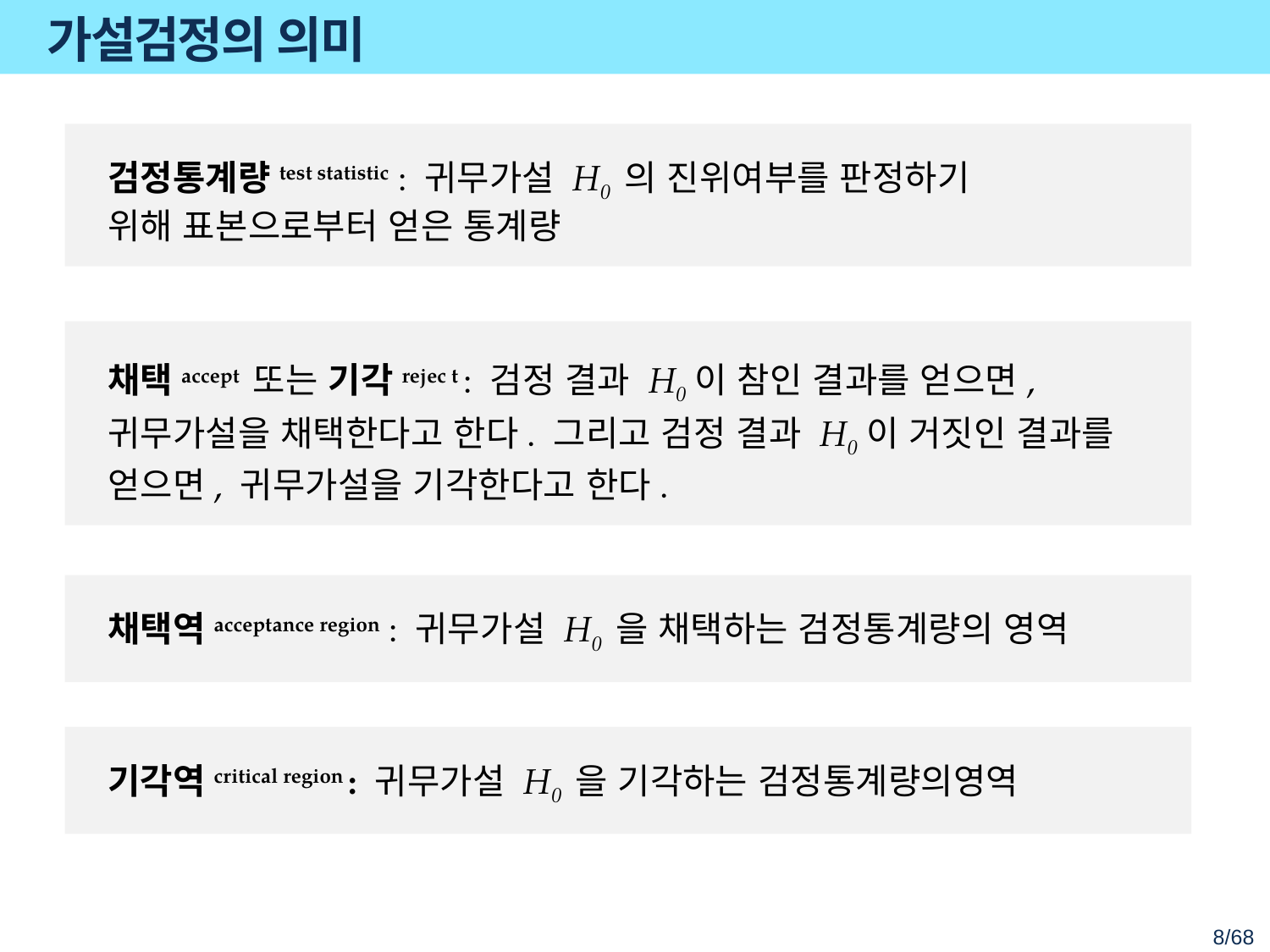

# 가설검정의 의미

검정통계량test statistic : 귀무가설 H0 의 진위여부를 판정하기
위해 표본으로부터 얻은 통계량

채택accept 또는 기각rejec t : 검정 결과 H0이 참인 결과를 얻으면, 귀무가설을 채택한다고 한다. 그리고 검정 결과 H0이 거짓인 결과를 얻으면, 귀무가설을 기각한다고 한다.

채택역acceptance region : 귀무가설 H0 을 채택하는 검정통계량의 영역

기각역critical region : 귀무가설 H0 을 기각하는 검정통계량의영역